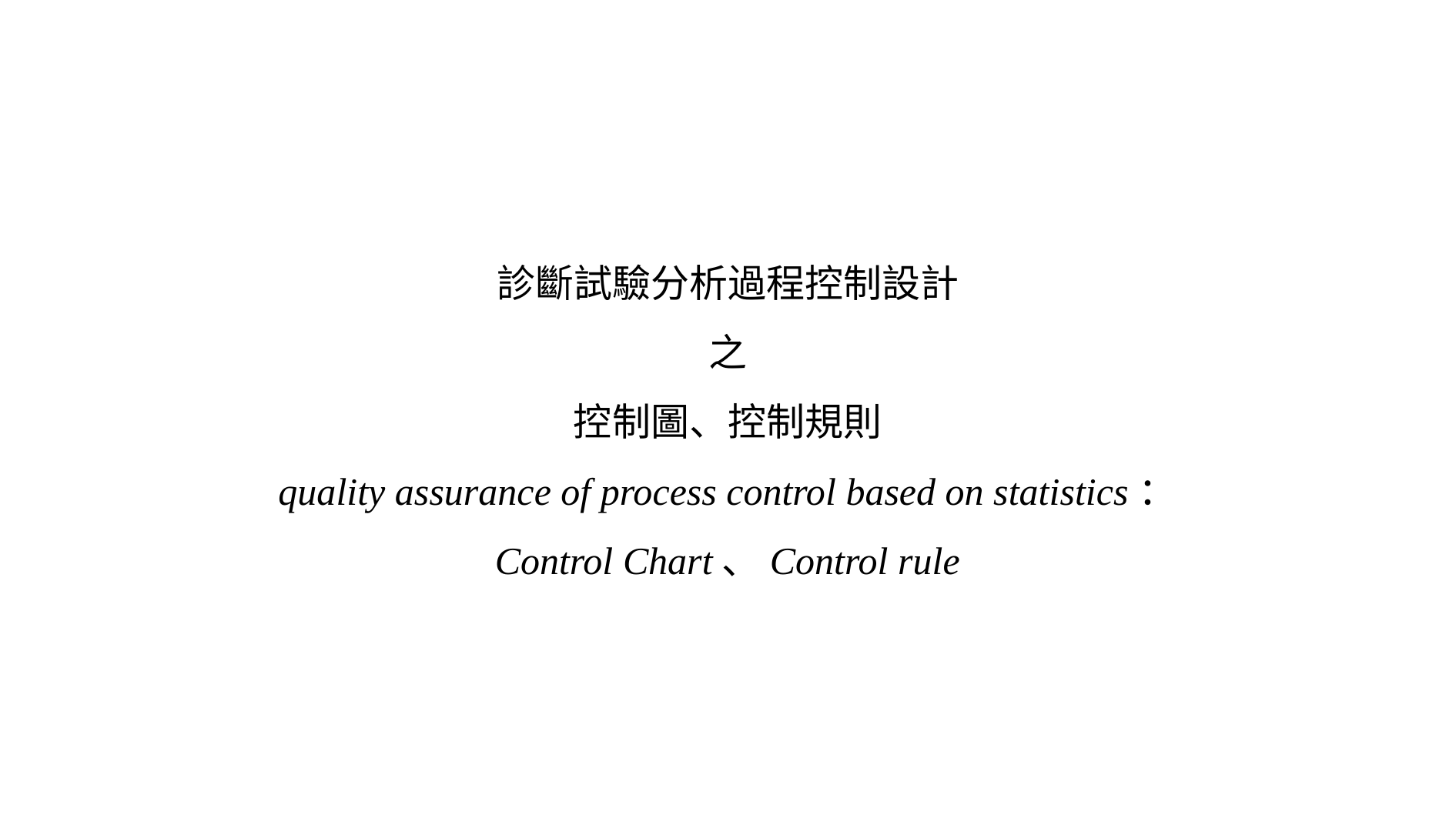

# 診斷試驗分析過程控制設計 之 控制圖、控制規則 quality assurance of process control based on statistics： Control Chart、Control rule